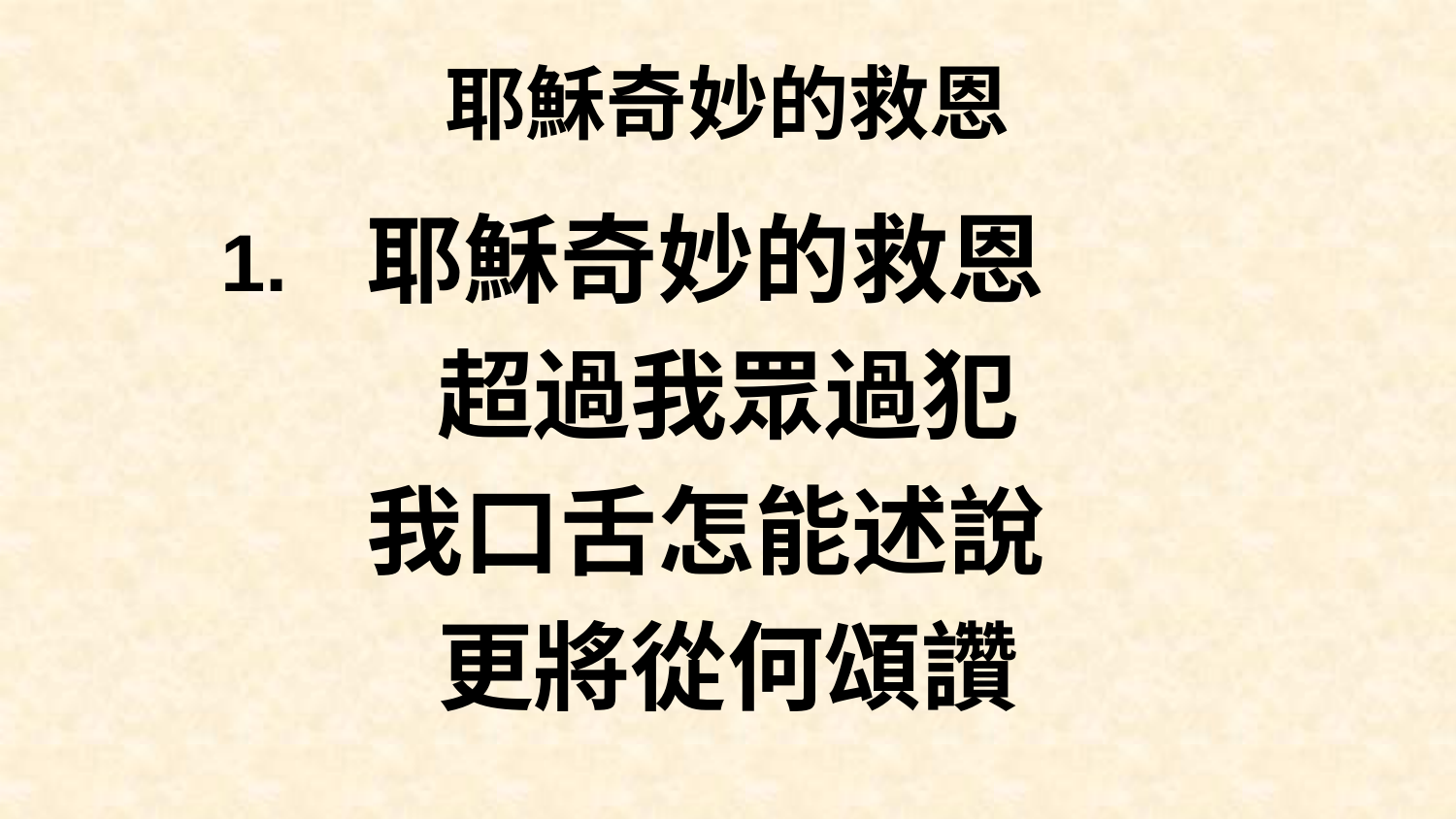

# 耶穌奇妙的救恩
耶穌奇妙的救恩
超過我眾過犯
我口舌怎能述說
更將從何頌讚
1.